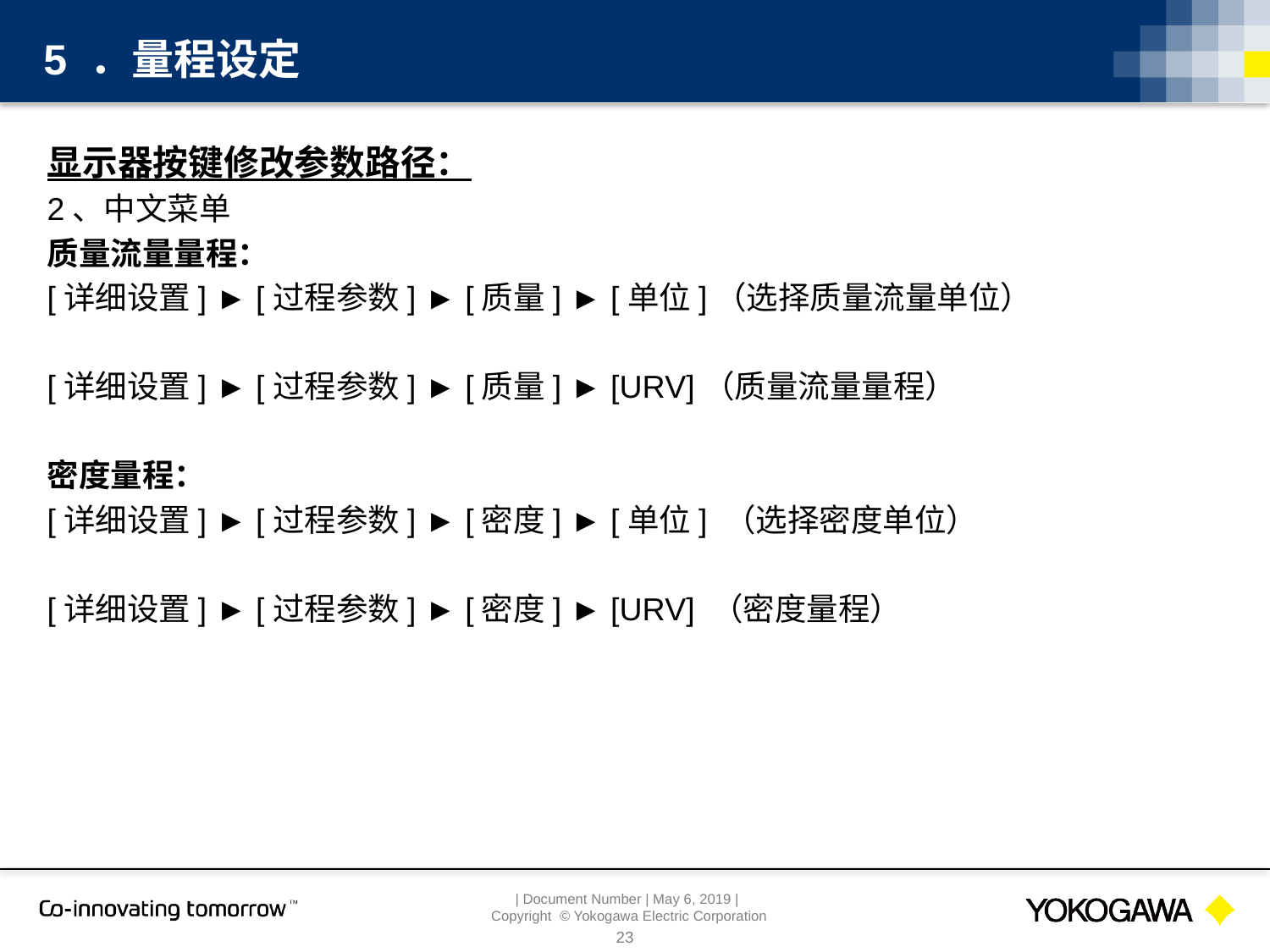

5 ．量程设定
显示器按键修改参数路径：
2、中文菜单
质量流量量程：
[详细设置] ► [过程参数] ► [质量] ► [单位]（选择质量流量单位）

[详细设置] ► [过程参数] ► [质量] ► [URV]（质量流量量程）

密度量程：
[详细设置] ► [过程参数] ► [密度] ► [单位] （选择密度单位）

[详细设置] ► [过程参数] ► [密度] ► [URV] （密度量程）